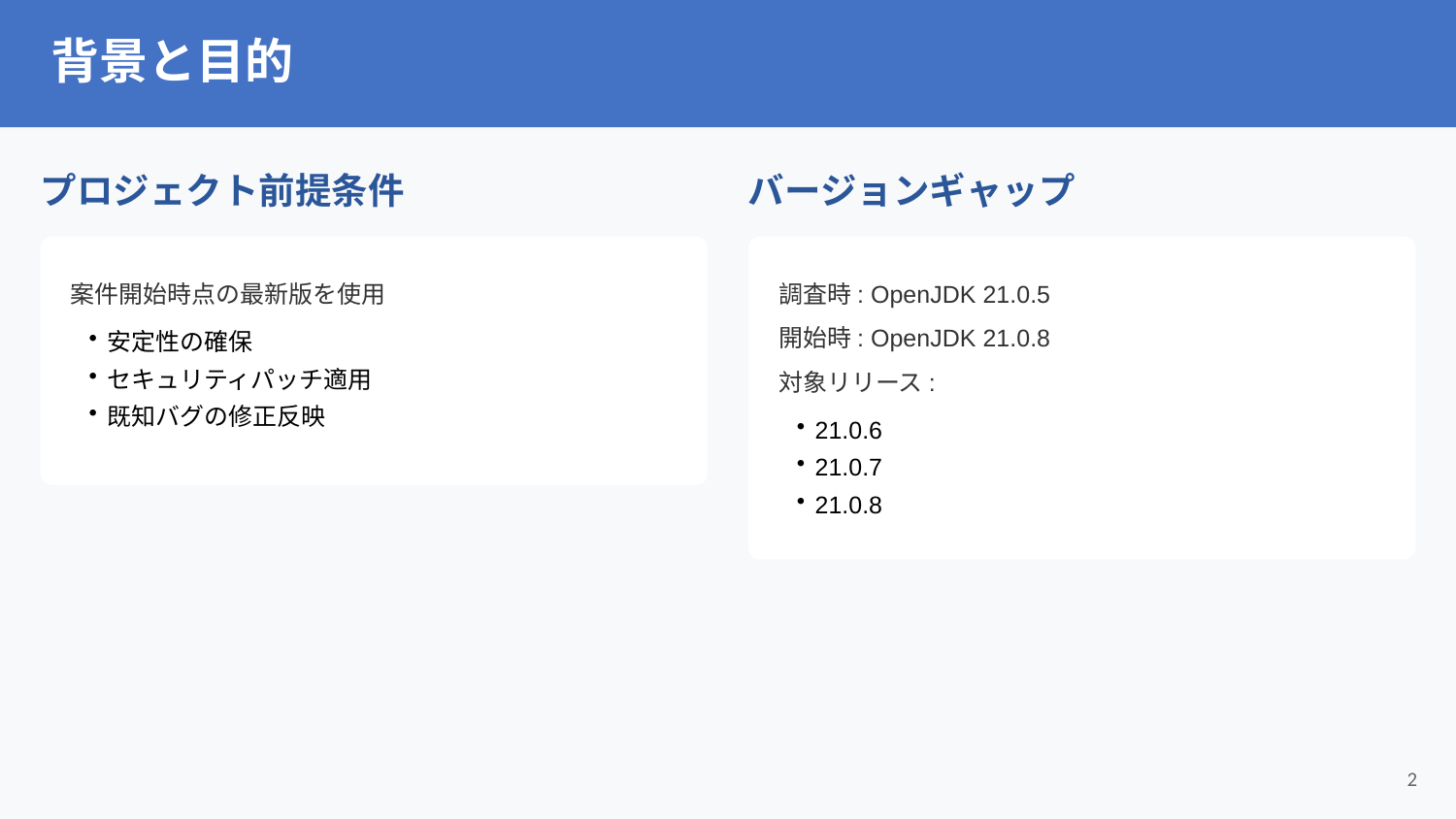

背景と目的
プロジェクト前提条件
バージョンギャップ

案件開始時点の最新版を使用
調査時: OpenJDK 21.0.5
開始時: OpenJDK 21.0.8
安定性の確保
セキュリティパッチ適用
既知バグの修正反映
対象リリース:
21.0.6
21.0.7
21.0.8
2